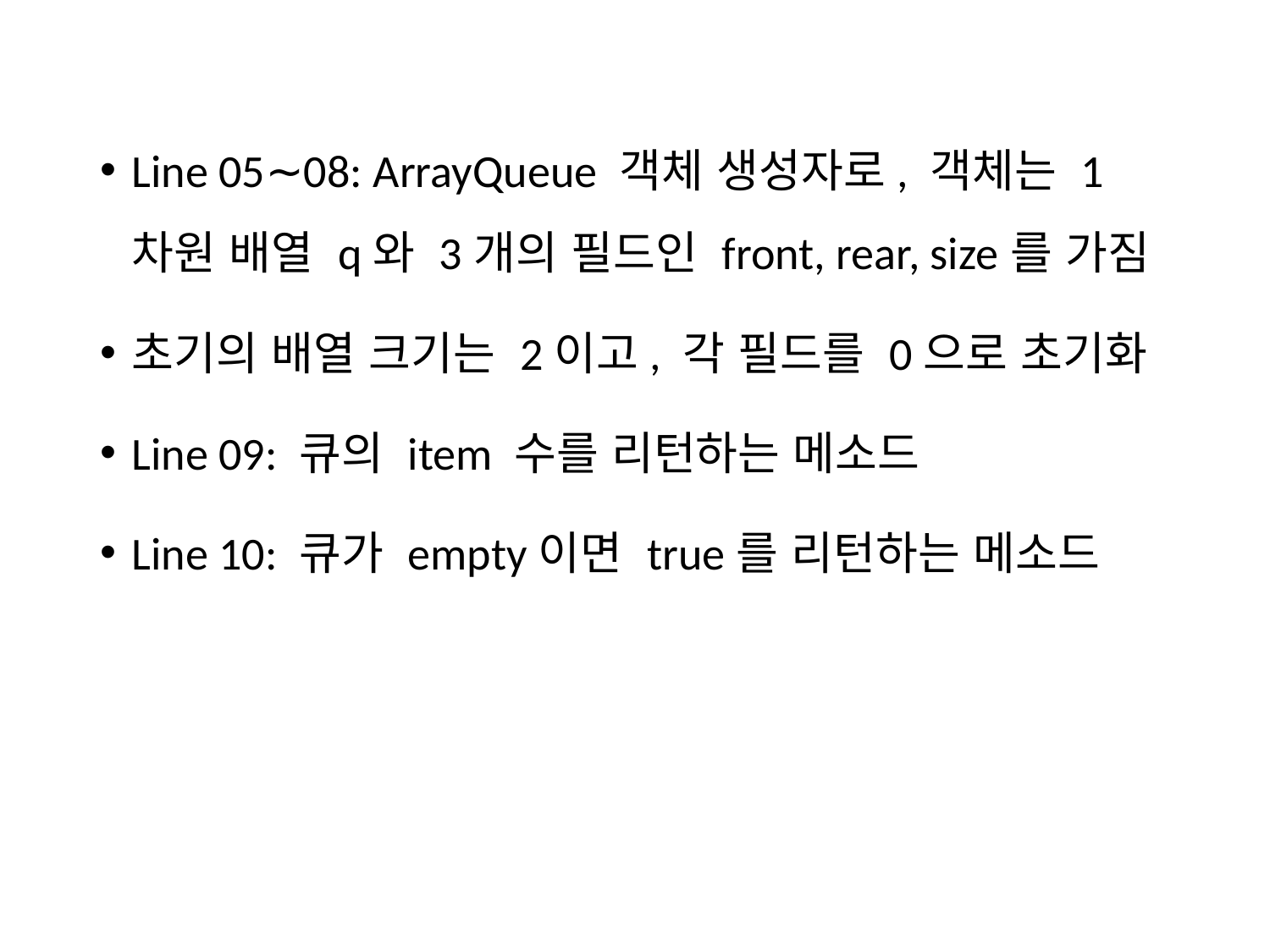

Line 05∼08: ArrayQueue 객체 생성자로, 객체는 1차원 배열 q와 3개의 필드인 front, rear, size를 가짐
초기의 배열 크기는 2이고, 각 필드를 0으로 초기화
Line 09: 큐의 item 수를 리턴하는 메소드
Line 10: 큐가 empty이면 true를 리턴하는 메소드